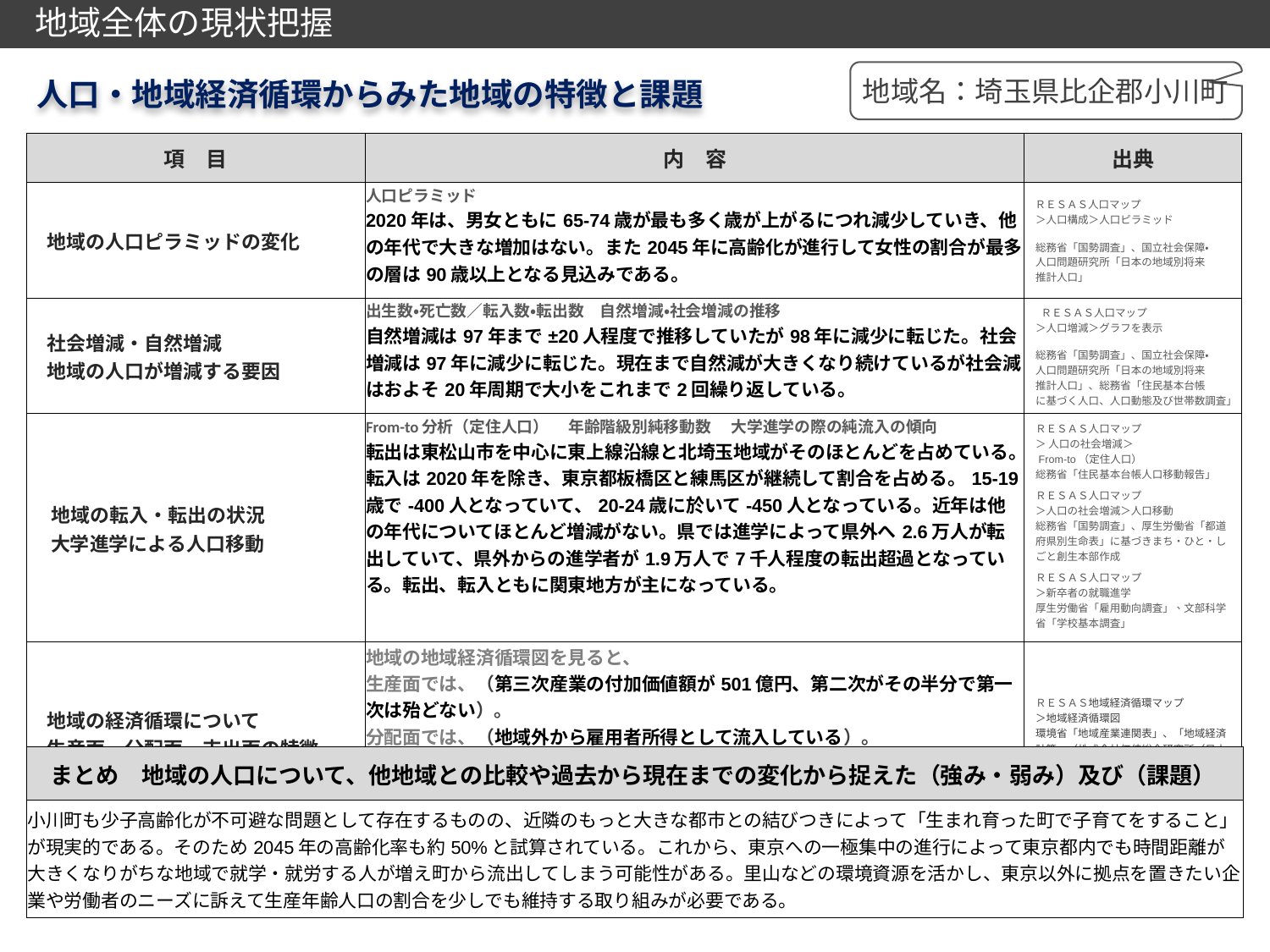

地域全体の現状把握

地域名：埼玉県比企郡小川町
人口・地域経済循環からみた地域の特徴と課題
| 項　目 | 内　容 | 出典 |
| --- | --- | --- |
| 地域の人口ピラミッドの変化 | 人口ピラミッド 2020年は、男女ともに65-74歳が最も多く歳が上がるにつれ減少していき、他の年代で大きな増加はない。また2045年に高齢化が進行して女性の割合が最多の層は90歳以上となる見込みである。 | ＲＥＳＡＳ人口マップ 　＞人口構成＞人口ピラミッド 　総務省「国勢調査」、国立社会保障・ 　人口問題研究所「日本の地域別将来 　推計人口」 |
| 社会増減・自然増減 　地域の人口が増減する要因 | 出生数・死亡数／転入数・転出数　自然増減・社会増減の推移 自然増減は97年まで±20人程度で推移していたが98年に減少に転じた。社会増減は97年に減少に転じた。現在まで自然減が大きくなり続けているが社会減はおよそ20年周期で大小をこれまで2回繰り返している。 | ＲＥＳＡＳ人口マップ 　＞人口増減＞グラフを表示 　総務省「国勢調査」、国立社会保障・ 　人口問題研究所「日本の地域別将来 　推計人口」、総務省「住民基本台帳 　に基づく人口、人口動態及び世帯数調査」 |
| 地域の転入・転出の状況 大学進学による人口移動 | From-to分析（定住人口） 　年齢階級別純移動数 　大学進学の際の純流入の傾向 転出は東松山市を中心に東上線沿線と北埼玉地域がそのほとんどを占めている。転入は2020年を除き、東京都板橋区と練馬区が継続して割合を占める。15-19歳で-400人となっていて、20-24歳に於いて-450人となっている。近年は他の年代についてほとんど増減がない。県では進学によって県外へ2.6万人が転出していて、県外からの進学者が1.9万人で7千人程度の転出超過となっている。転出、転入ともに関東地方が主になっている。 | ＲＥＳＡＳ人口マップ 　＞ 人口の社会増減＞ 　　 　From-to（定住人口） 　総務省「住民基本台帳人口移動報告」 　ＲＥＳＡＳ人口マップ 　＞人口の社会増減＞人口移動 　総務省「国勢調査」、厚生労働省「都道 　府県別生命表」に基づきまち・ひと・し 　ごと創生本部作成 　ＲＥＳＡＳ人口マップ 　＞新卒者の就職進学 　厚生労働省「雇用動向調査」、文部科学 　省「学校基本調査」 |
| 地域の経済循環について 　生産面、分配面、支出面の特徴 | 地域の地域経済循環図を見ると、 生産面では、（第三次産業の付加価値額が501億円、第二次がその半分で第一次は殆どない）。 分配面では、（地域外から雇用者所得として流入している）。 支出面では、（民間消費、投資額は8割以上が地域内であるが、その他支出において約3/4が地域外への流出になっている）。 | ＲＥＳＡＳ地域経済循環マップ 　＞地域経済循環図 　環境省「地域産業連関表」、「地域経済 　計算」（株式会社価値総合研究所（日本 　政策投資銀行グループ）受託作成） |
| まとめ　地域の人口について、他地域との比較や過去から現在までの変化から捉えた（強み・弱み）及び（課題） |
| --- |
| 小川町も少子高齢化が不可避な問題として存在するものの、近隣のもっと大きな都市との結びつきによって「生まれ育った町で子育てをすること」が現実的である。そのため2045年の高齢化率も約50%と試算されている。これから、東京への一極集中の進行によって東京都内でも時間距離が大きくなりがちな地域で就学・就労する人が増え町から流出してしまう可能性がある。里山などの環境資源を活かし、東京以外に拠点を置きたい企業や労働者のニーズに訴えて生産年齢人口の割合を少しでも維持する取り組みが必要である。 |